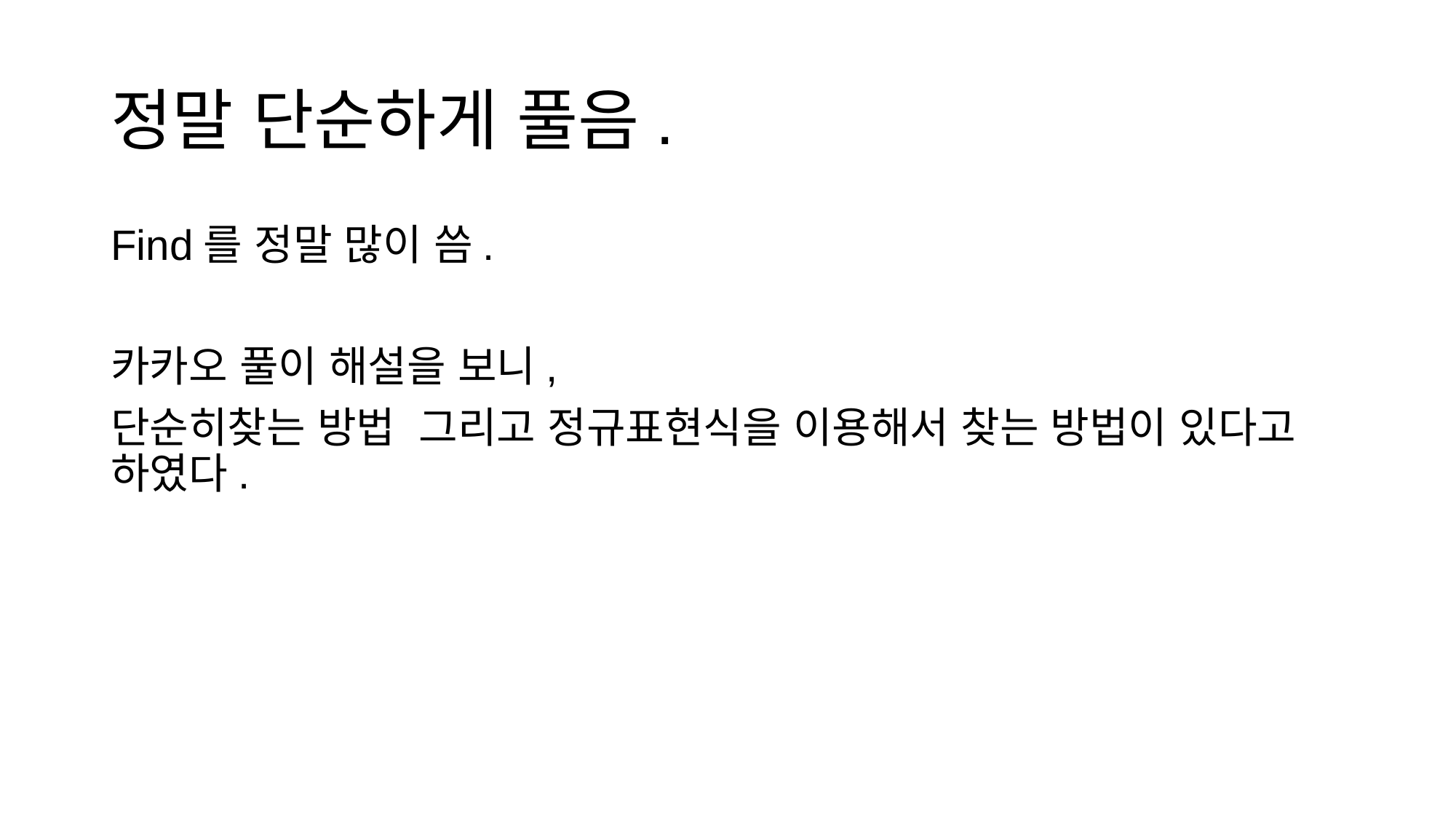

# 정말 단순하게 풀음.
Find를 정말 많이 씀.

카카오 풀이 해설을 보니,
단순히찾는 방법  그리고 정규표현식을 이용해서 찾는 방법이 있다고 하였다.